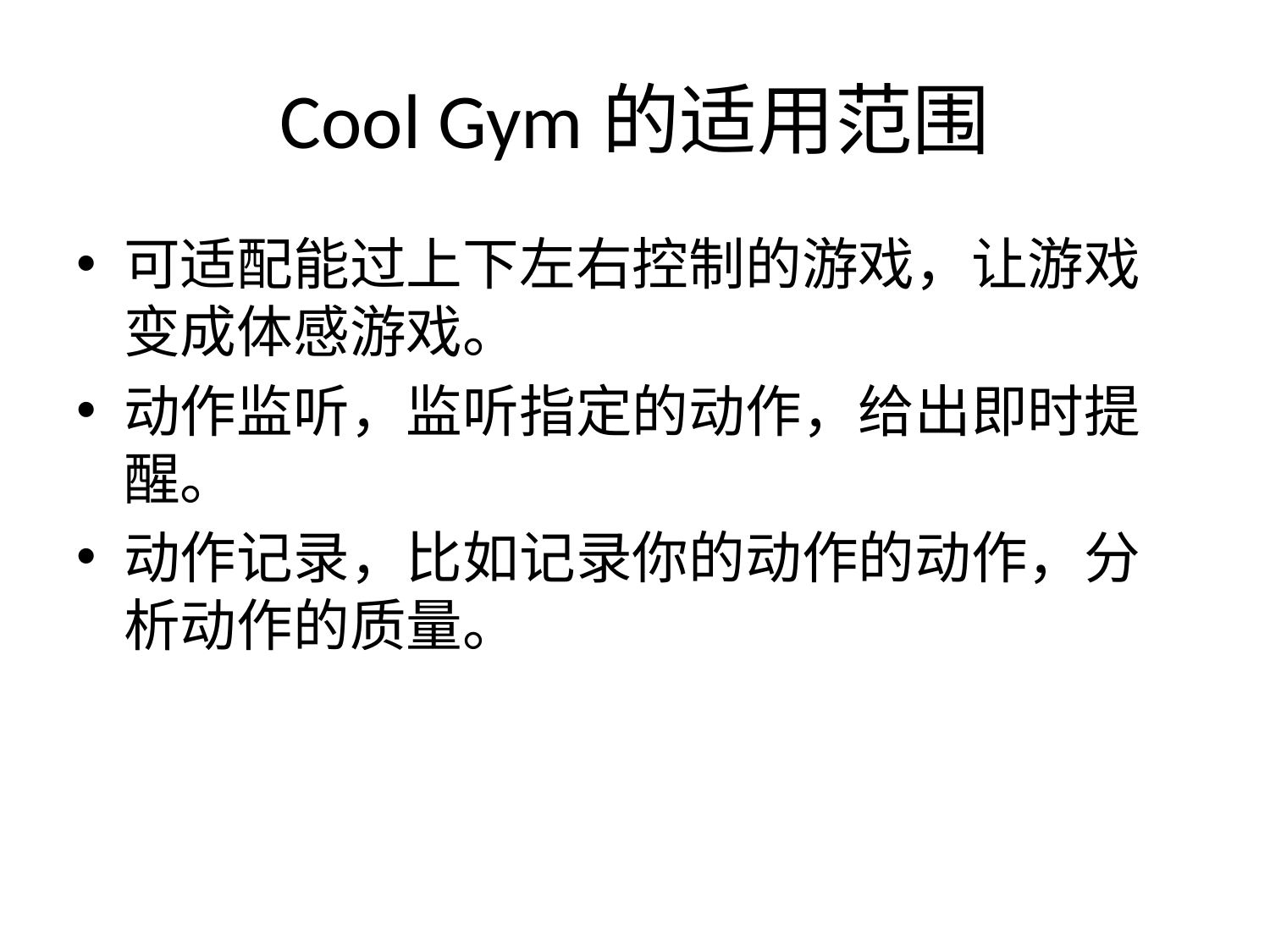

# Cool Gym的适用范围
可适配能过上下左右控制的游戏，让游戏变成体感游戏。
动作监听，监听指定的动作，给出即时提醒。
动作记录，比如记录你的动作的动作，分析动作的质量。